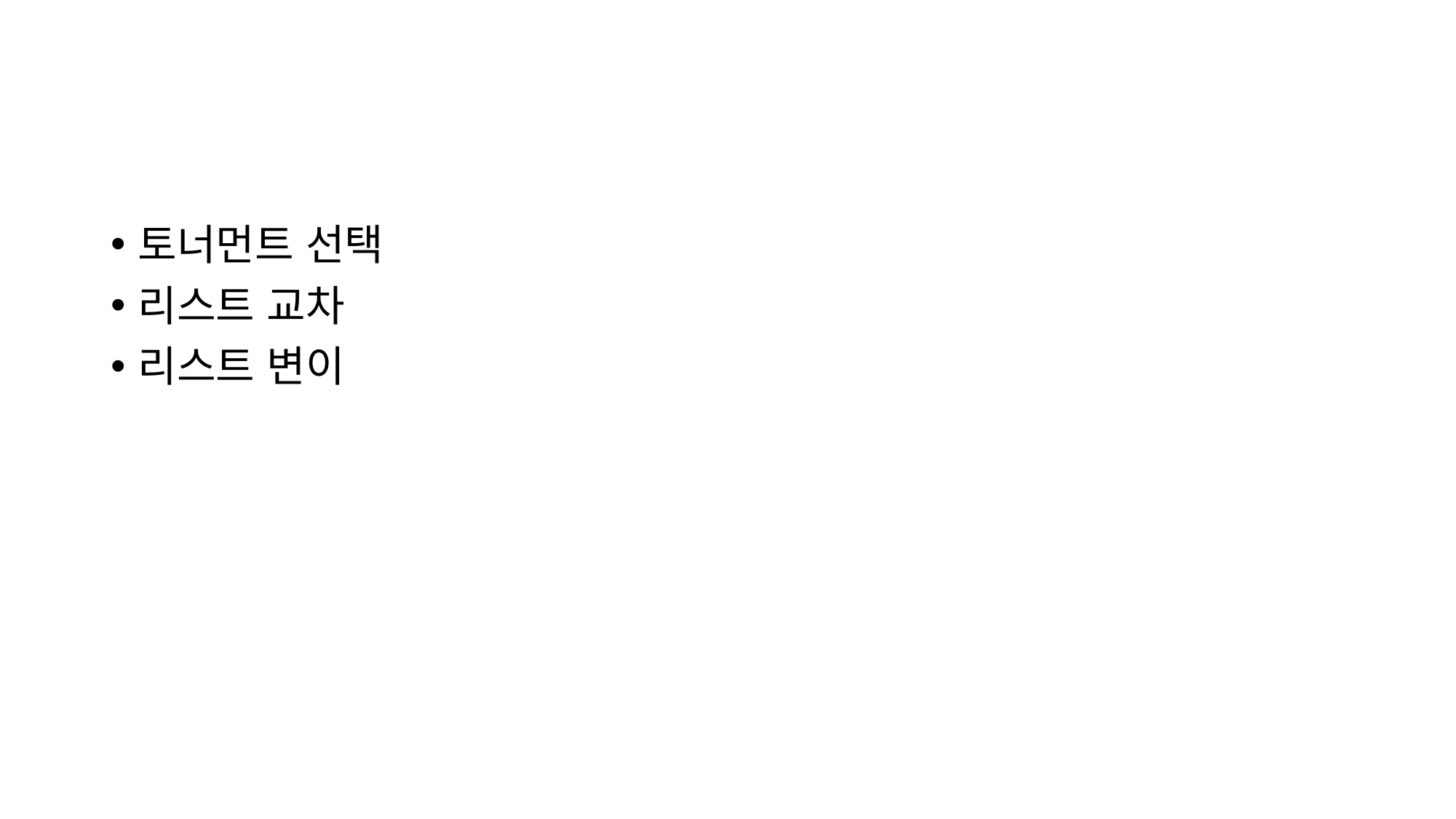

#
토너먼트 선택
리스트 교차
리스트 변이